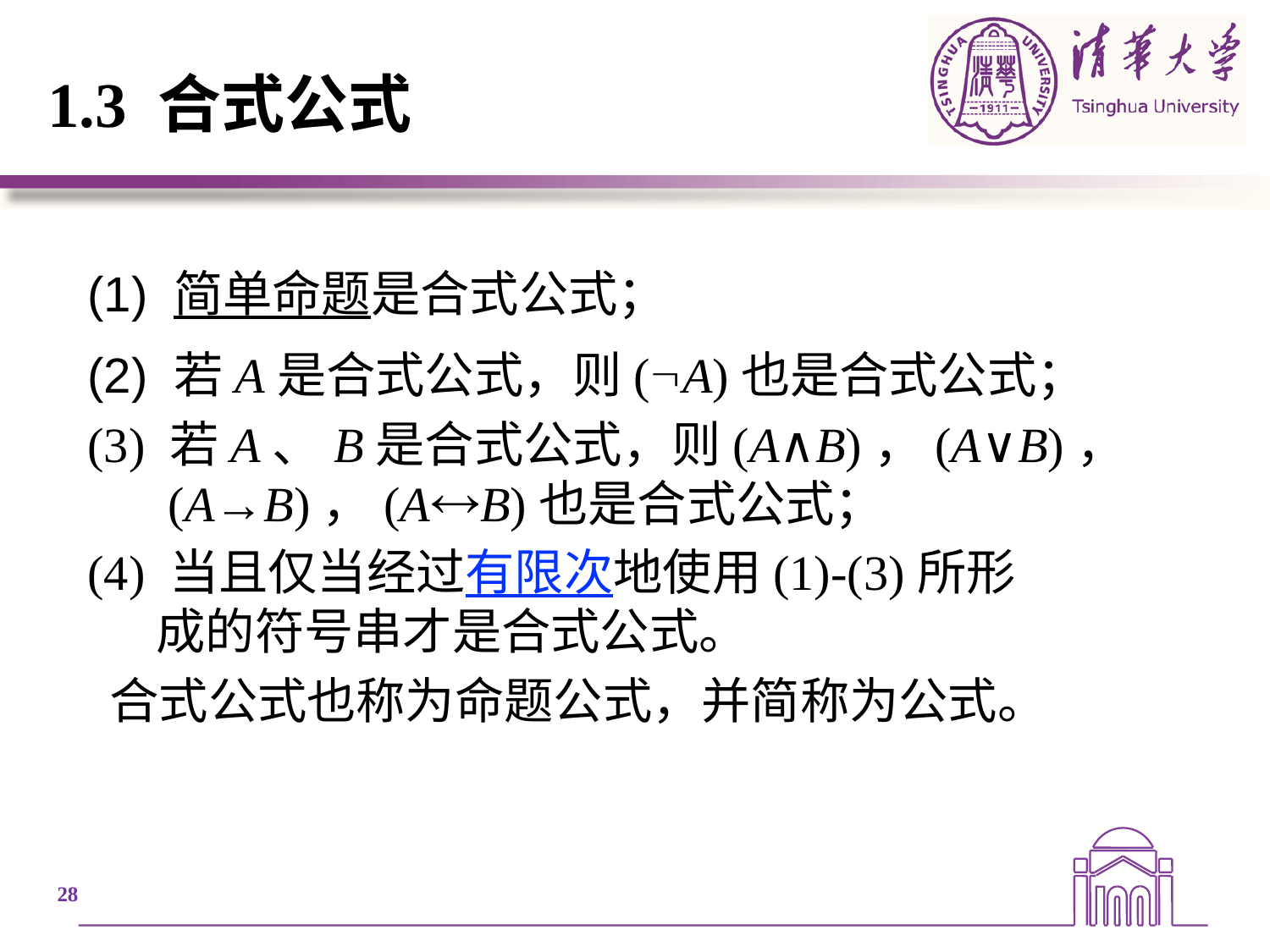

# 1.3 合式公式
(1) 简单命题是合式公式；
(2) 若A是合式公式，则(¬A)也是合式公式；
(3) 若A、B是合式公式，则(A∧B)，(A∨B)，
   (A→B)，(A↔B)也是合式公式；
(4) 当且仅当经过有限次地使用(1)-(3)所形
   成的符号串才是合式公式。
  合式公式也称为命题公式，并简称为公式。